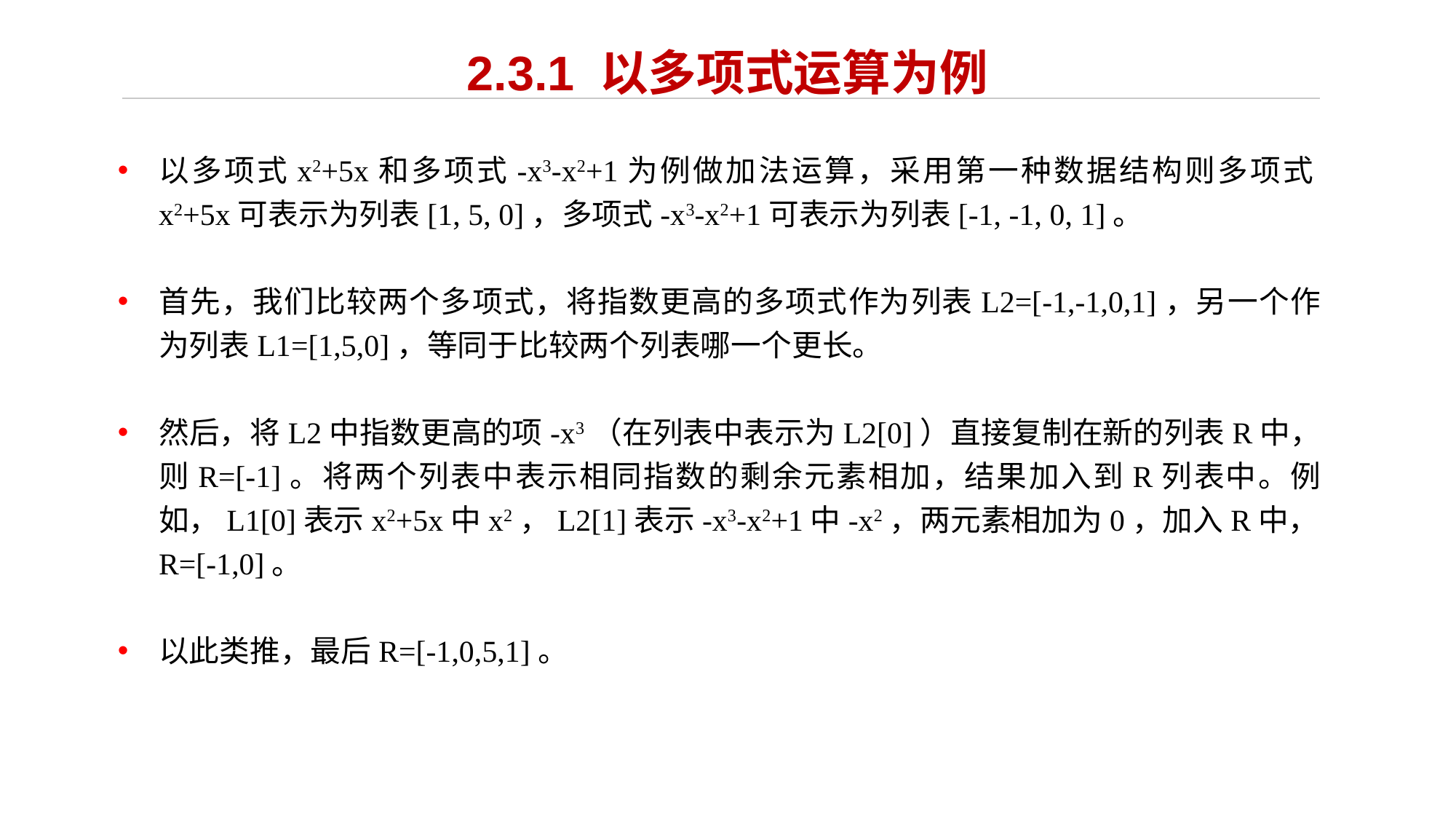

# 2.3.1 以多项式运算为例
以多项式x2+5x和多项式-x3-x2+1为例做加法运算，采用第一种数据结构则多项式x2+5x可表示为列表[1, 5, 0]，多项式-x3-x2+1可表示为列表[-1, -1, 0, 1]。

首先，我们比较两个多项式，将指数更高的多项式作为列表L2=[-1,-1,0,1]，另一个作为列表L1=[1,5,0]，等同于比较两个列表哪一个更长。

然后，将L2中指数更高的项-x3（在列表中表示为L2[0]）直接复制在新的列表R中，则R=[-1]。将两个列表中表示相同指数的剩余元素相加，结果加入到R列表中。例如，L1[0]表示x2+5x中x2，L2[1]表示-x3-x2+1中-x2，两元素相加为0，加入R中，R=[-1,0]。

以此类推，最后R=[-1,0,5,1]。